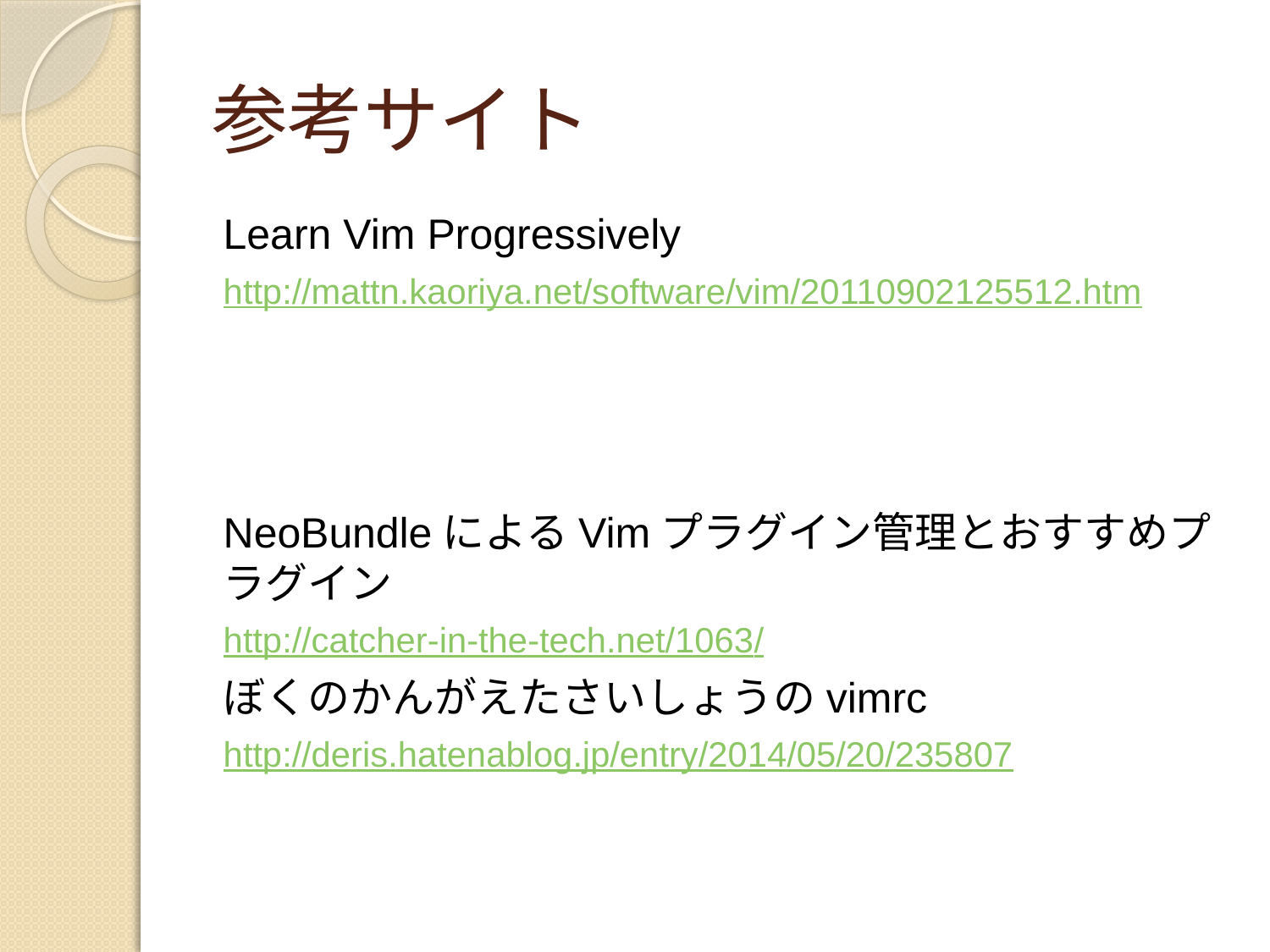

# 参考サイト
Learn Vim Progressively
http://mattn.kaoriya.net/software/vim/20110902125512.htm

NeoBundleによるVimプラグイン管理とおすすめプラグイン
http://catcher-in-the-tech.net/1063/
ぼくのかんがえたさいしょうのvimrc
http://deris.hatenablog.jp/entry/2014/05/20/235807